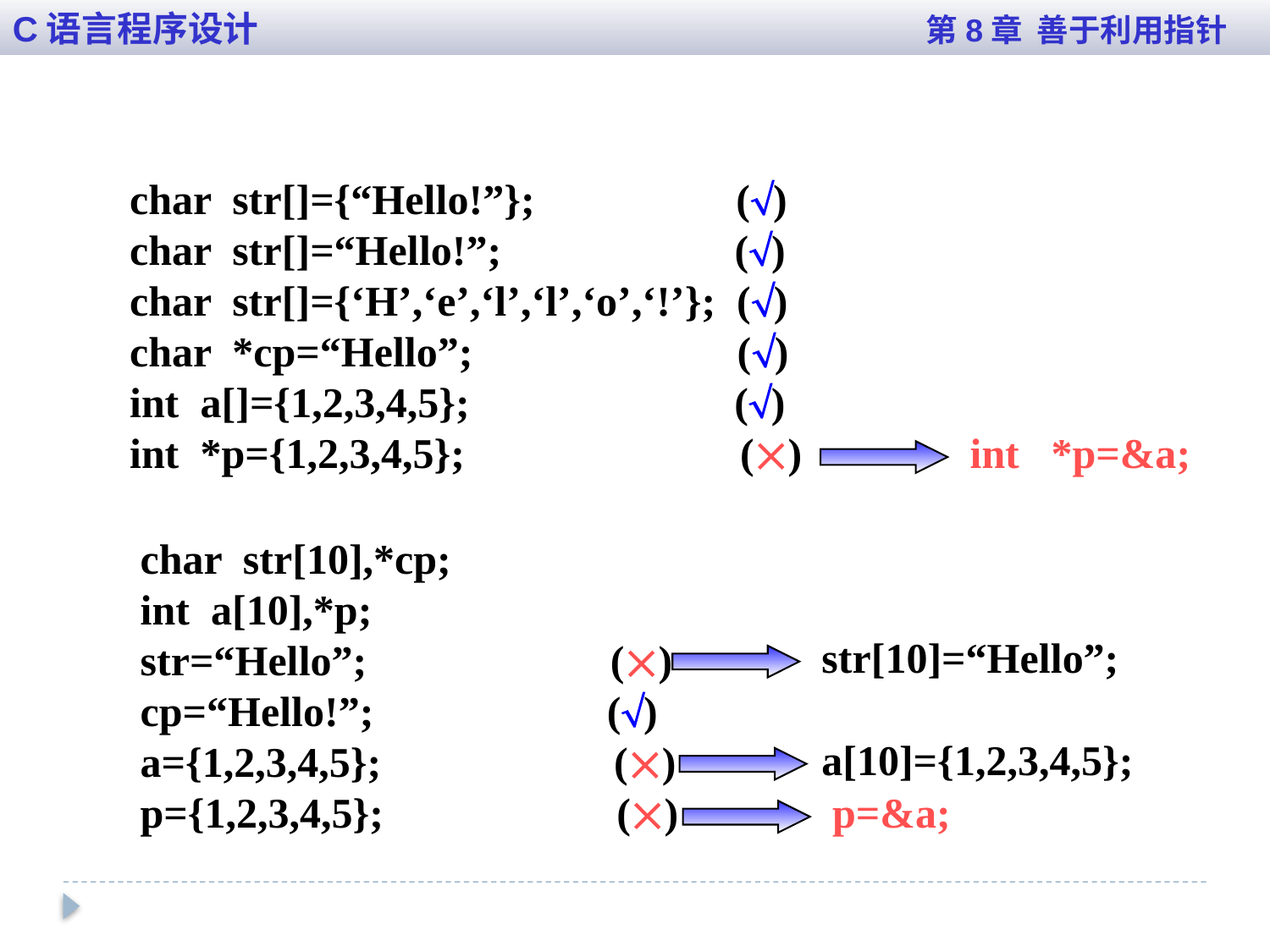

C语言程序设计                                                                                   第8章  善于利用指针
char  str[]={“Hello!”};                   (√)
char  str[]=“Hello!”;                      (√)
char  str[]={‘H’,‘e’,‘l’,‘l’,‘o’,‘!’};  (√)
char  *cp=“Hello”;                         (√)
int  a[]={1,2,3,4,5};                         (√)
int  *p={1,2,3,4,5};                          (×)
int   *p=&a;

char  str[10],*cp;
int  a[10],*p;
str=“Hello”;                       (×)
cp=“Hello!”;                      (√)
a={1,2,3,4,5};                      (×)
p={1,2,3,4,5};                      (×)
str[10]=“Hello”;

a[10]={1,2,3,4,5};

p=&a;